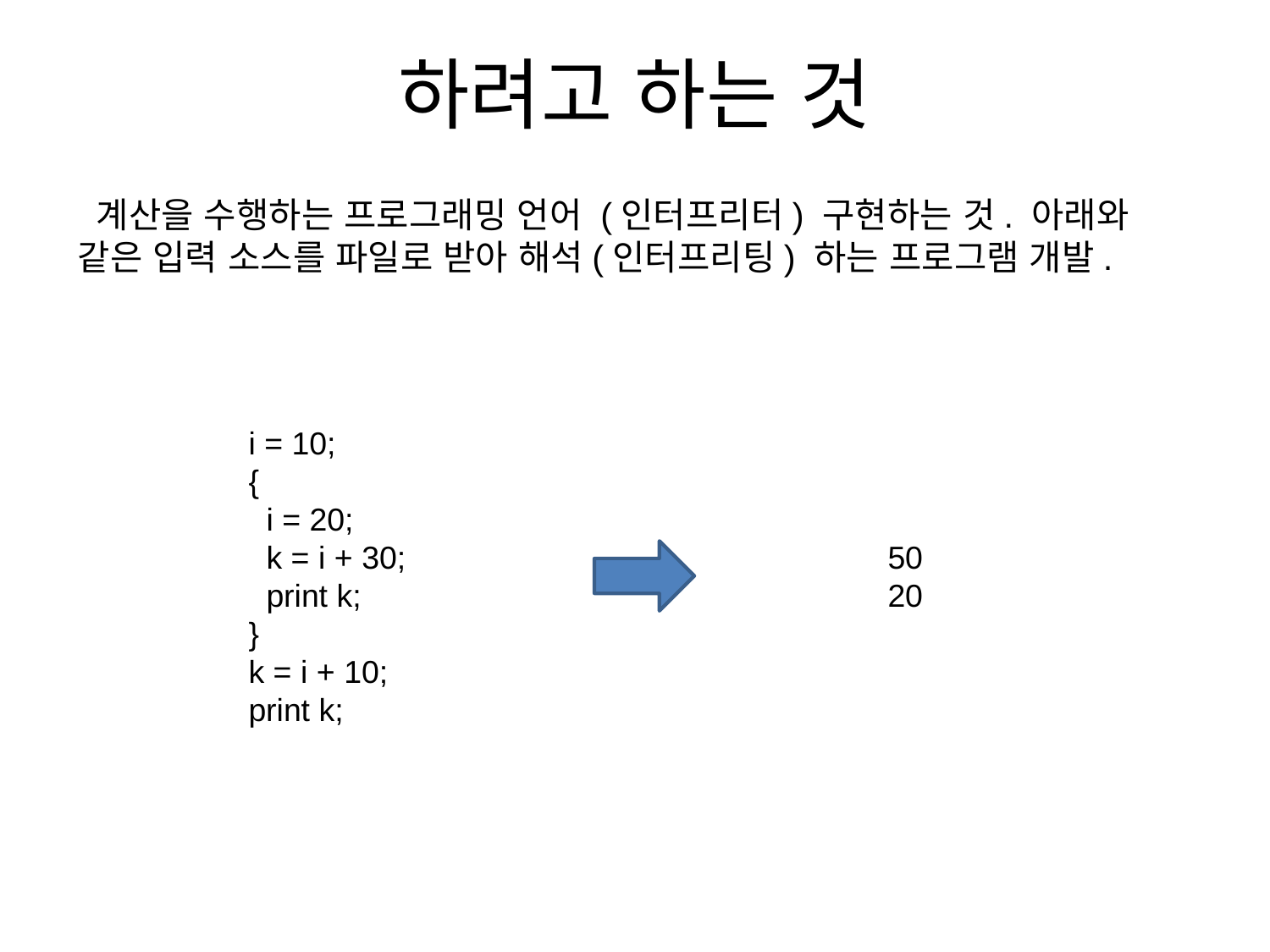

# 하려고 하는 것
 계산을 수행하는 프로그래밍 언어 (인터프리터) 구현하는 것. 아래와 같은 입력 소스를 파일로 받아 해석(인터프리팅) 하는 프로그램 개발.
i = 10;
{
  i = 20;
  k = i + 30;
  print k;
}
k = i + 10;
print k;
50
20